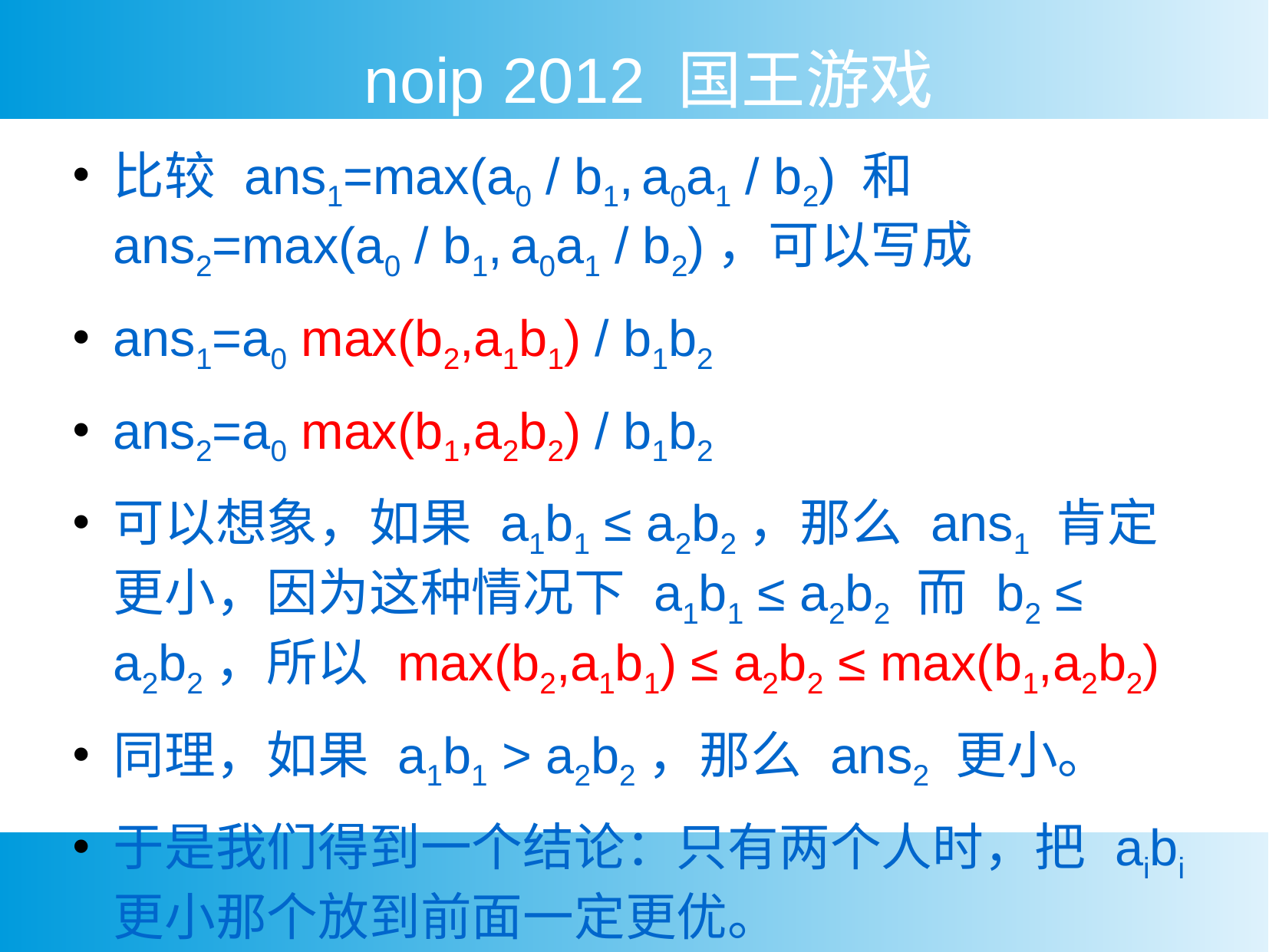

noip 2012 国王游戏
比较 ans1=max(a0 / b1, a0a1 / b2) 和 ans2=max(a0 / b1, a0a1 / b2)，可以写成
ans1=a0 max(b2,a1b1) / b1b2
ans2=a0 max(b1,a2b2) / b1b2
可以想象，如果 a1b1 ≤ a2b2，那么 ans1 肯定更小，因为这种情况下 a1b1 ≤ a2b2 而 b2 ≤ a2b2，所以 max(b2,a1b1) ≤ a2b2 ≤ max(b1,a2b2)
同理，如果 a1b1 > a2b2，那么 ans2 更小。
于是我们得到一个结论：只有两个人时，把 aibi 更小那个放到前面一定更优。